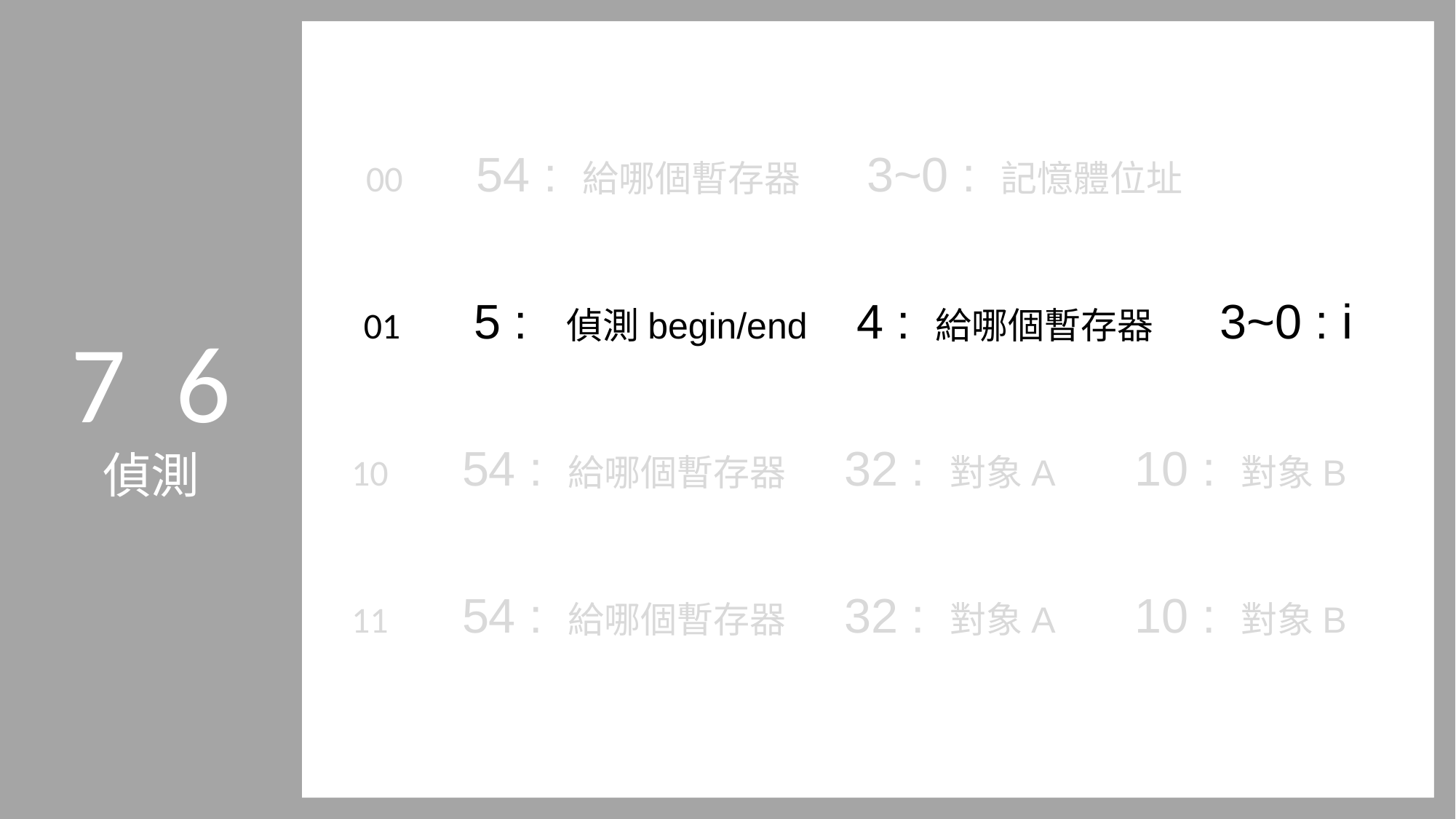

00         54 : 給哪個暫存器       3~0 : 記憶體位址
01         5 :  偵測begin/end     4 : 給哪個暫存器       3~0 : i
7  6
10         54 : 給哪個暫存器      32 : 對象A        10 : 對象B
讀取
偵測
相加
11         54 : 給哪個暫存器      32 : 對象A        10 : 對象B